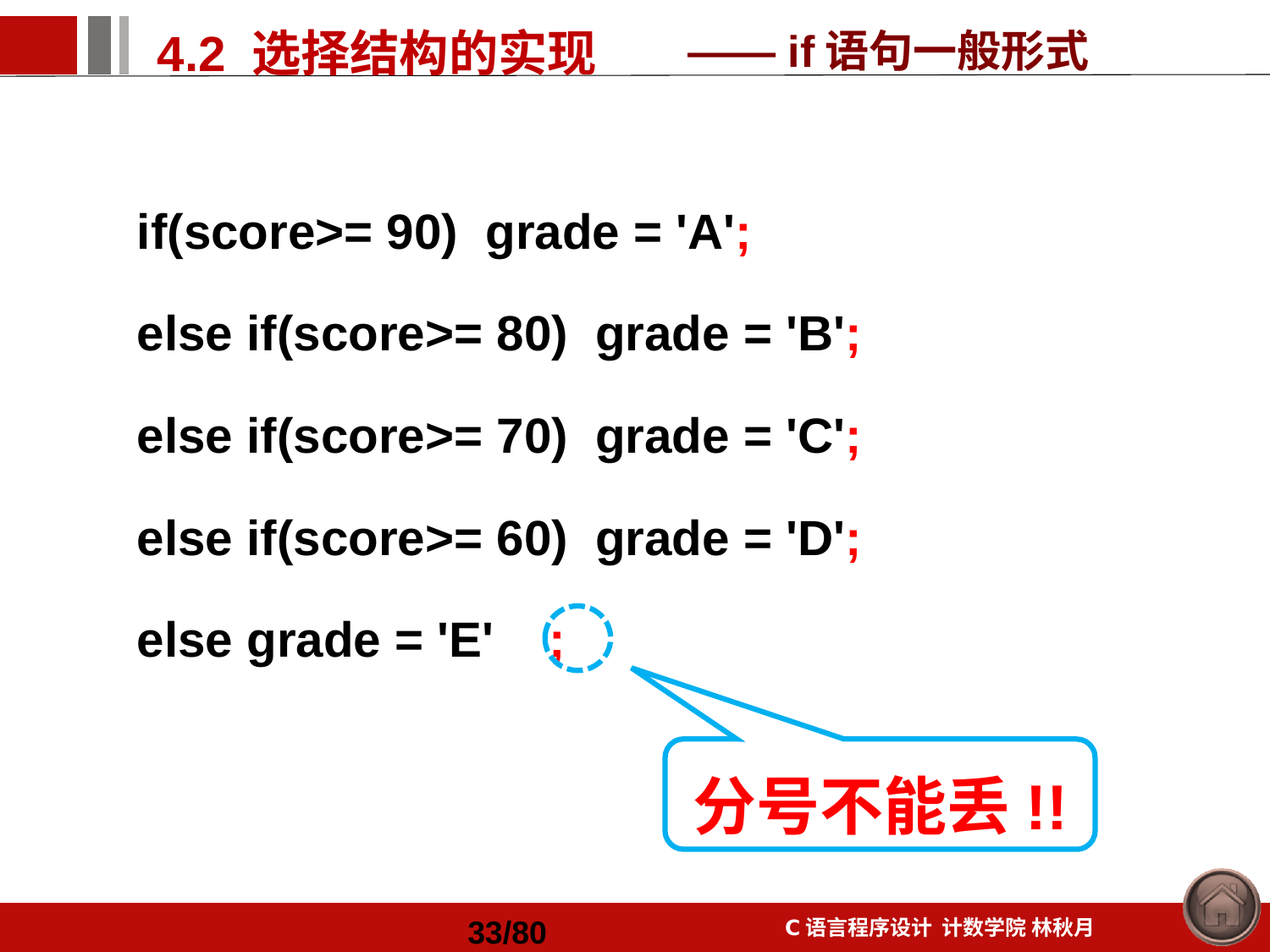

—— if语句一般形式
if(score>= 90)  grade = 'A';
else if(score>= 80)  grade = 'B';
else if(score>= 70)  grade = 'C';
else if(score>= 60)  grade = 'D';
else grade = 'E'    ;

分号不能丢!!